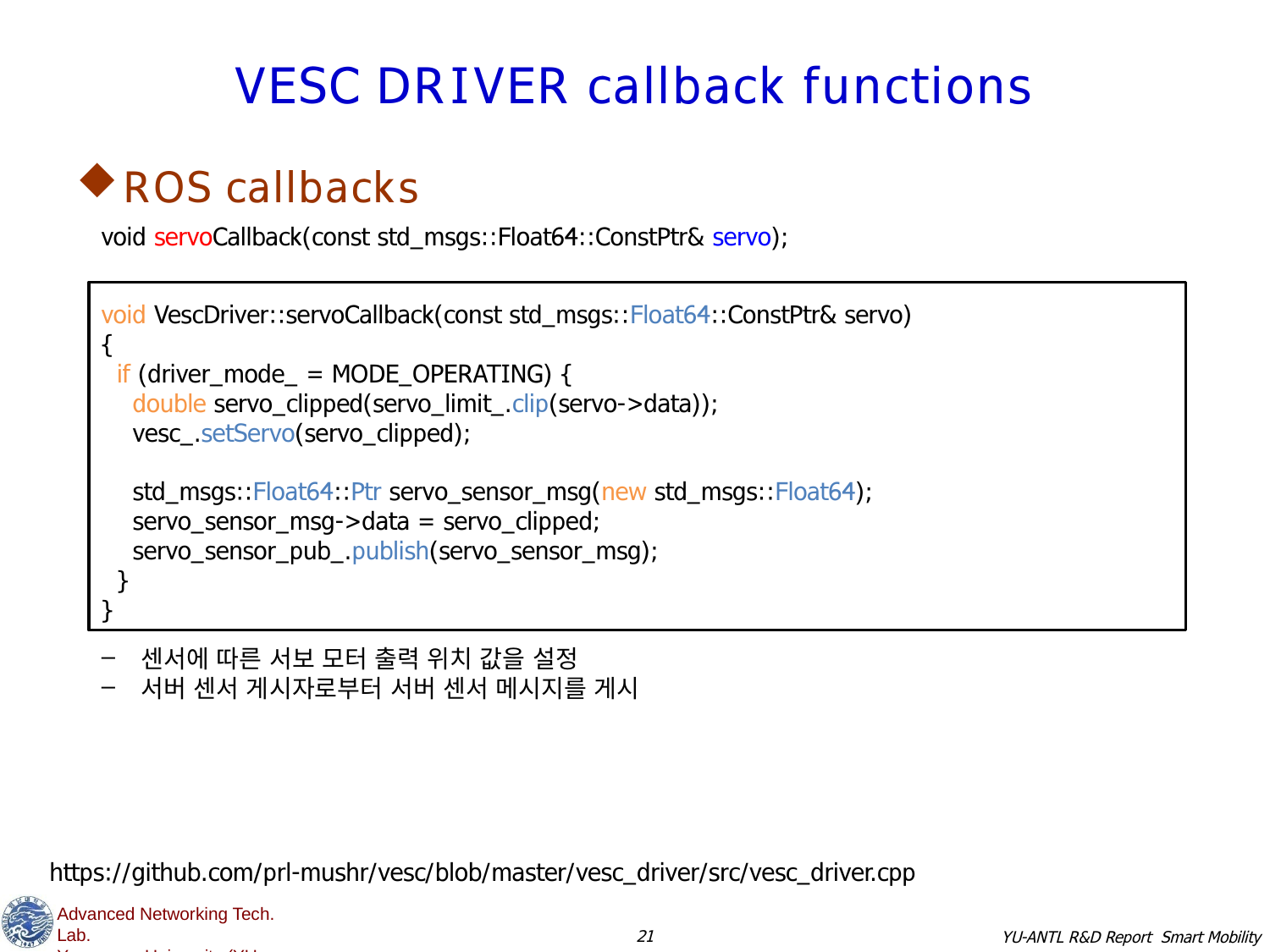

# VESC DRIVER callback functions
ROS callbacks
void servoCallback(const std_msgs::Float64::ConstPtr& servo);

void VescDriver::servoCallback(const std_msgs::Float64::ConstPtr& servo)
{
  if (driver_mode_ = MODE_OPERATING) {
    double servo_clipped(servo_limit_.clip(servo->data));
    vesc_.setServo(servo_clipped);

    std_msgs::Float64::Ptr servo_sensor_msg(new std_msgs::Float64);
    servo_sensor_msg->data = servo_clipped;
    servo_sensor_pub_.publish(servo_sensor_msg);
  }
}
센서에 따른 서보 모터 출력 위치 값을 설정
서버 센서 게시자로부터 서버 센서 메시지를 게시
https://github.com/prl-mushr/vesc/blob/master/vesc_driver/src/vesc_driver.cpp